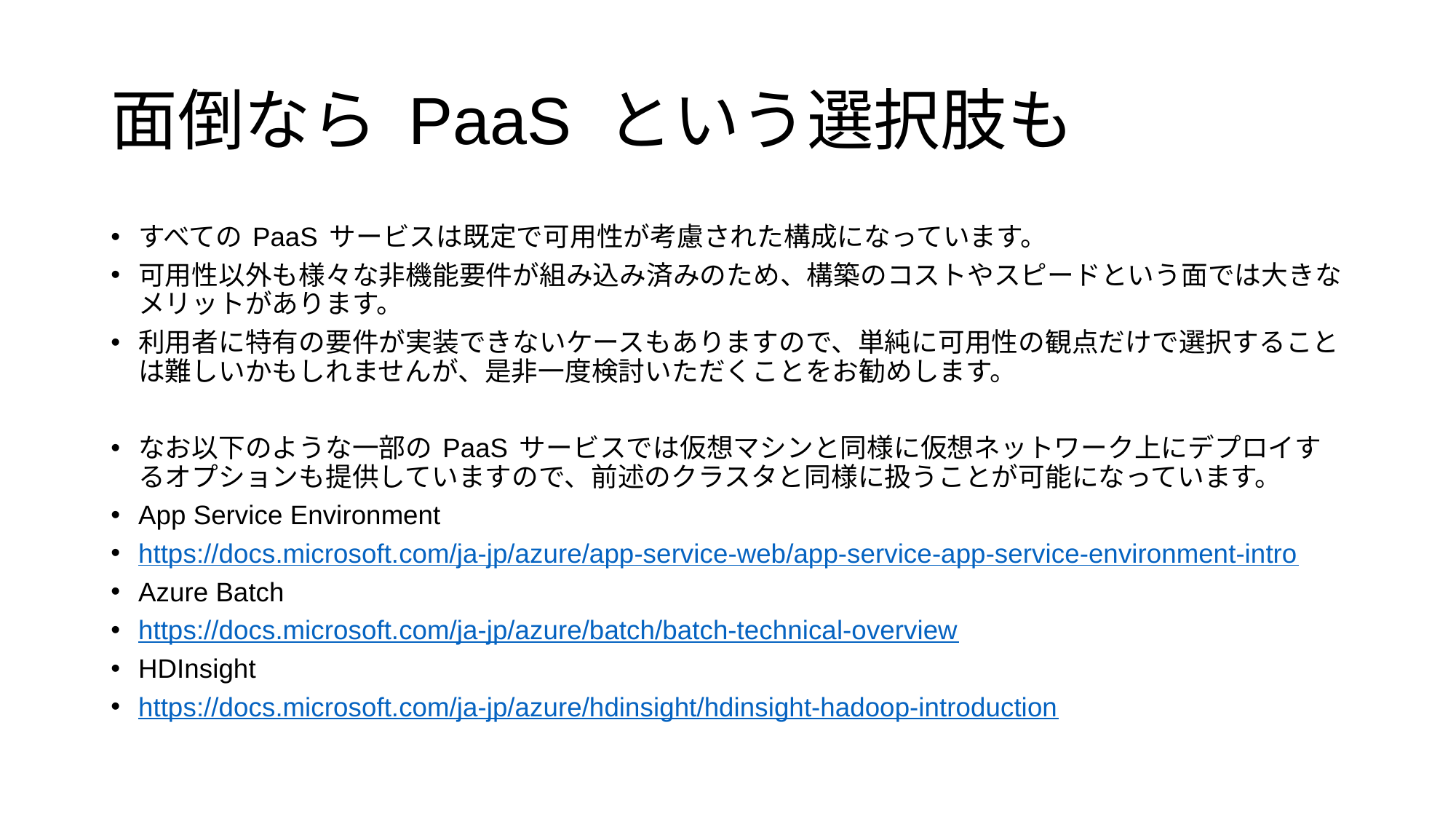

# 面倒なら PaaS という選択肢も
すべての PaaS サービスは既定で可用性が考慮された構成になっています。
可用性以外も様々な非機能要件が組み込み済みのため、構築のコストやスピードという面では大きなメリットがあります。
利用者に特有の要件が実装できないケースもありますので、単純に可用性の観点だけで選択することは難しいかもしれませんが、是非一度検討いただくことをお勧めします。

なお以下のような一部の PaaS サービスでは仮想マシンと同様に仮想ネットワーク上にデプロイするオプションも提供していますので、前述のクラスタと同様に扱うことが可能になっています。
App Service Environment
https://docs.microsoft.com/ja-jp/azure/app-service-web/app-service-app-service-environment-intro
Azure Batch
https://docs.microsoft.com/ja-jp/azure/batch/batch-technical-overview
HDInsight
https://docs.microsoft.com/ja-jp/azure/hdinsight/hdinsight-hadoop-introduction